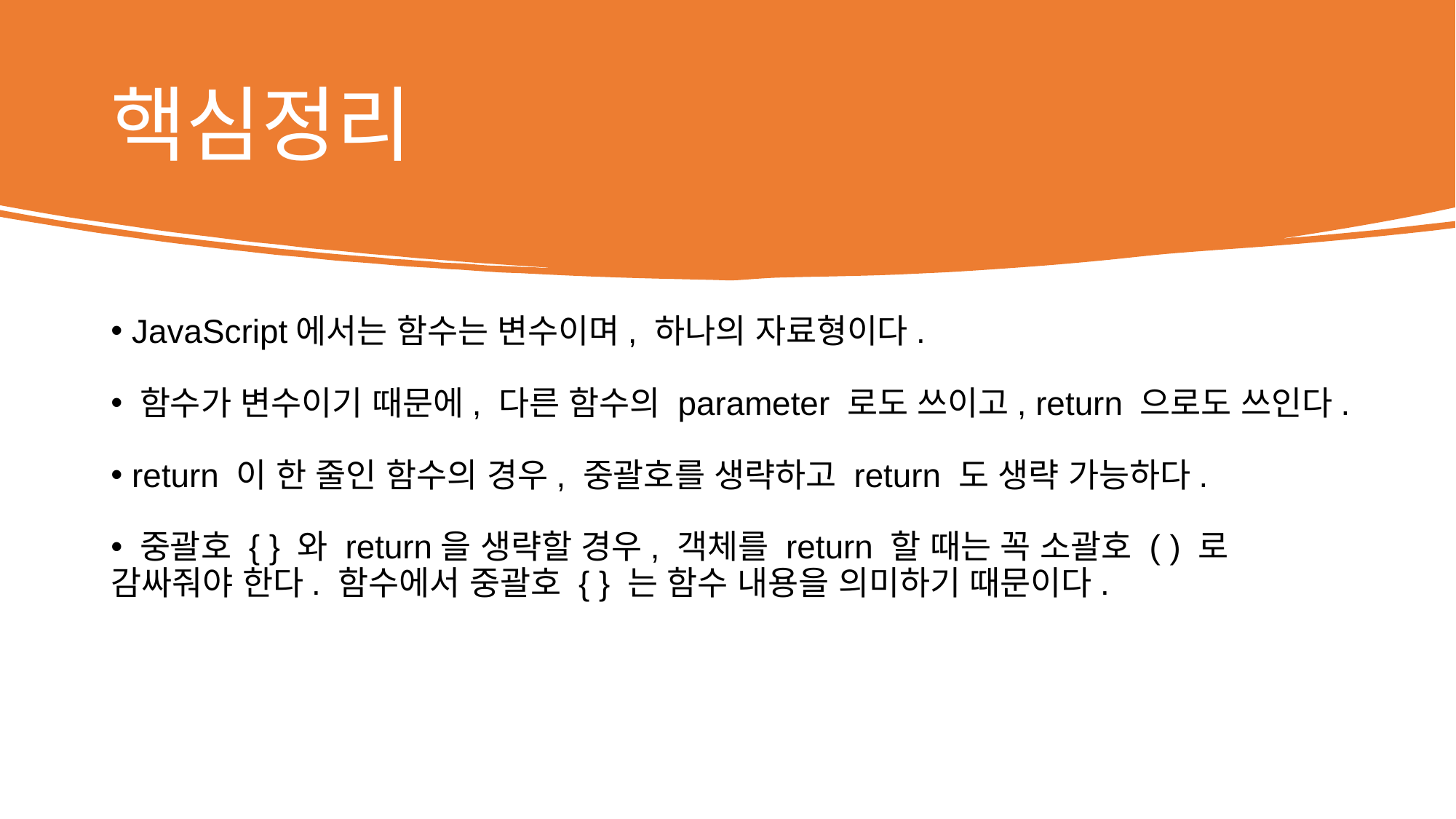

# 핵심정리
 JavaScript에서는 함수는 변수이며, 하나의 자료형이다.

 함수가 변수이기 때문에, 다른 함수의 parameter 로도 쓰이고, return 으로도 쓰인다.

 return 이 한 줄인 함수의 경우, 중괄호를 생략하고 return 도 생략 가능하다.

 중괄호 { } 와 return을 생략할 경우, 객체를 return 할 때는 꼭 소괄호 ( ) 로 감싸줘야 한다. 함수에서 중괄호 { } 는 함수 내용을 의미하기 때문이다.